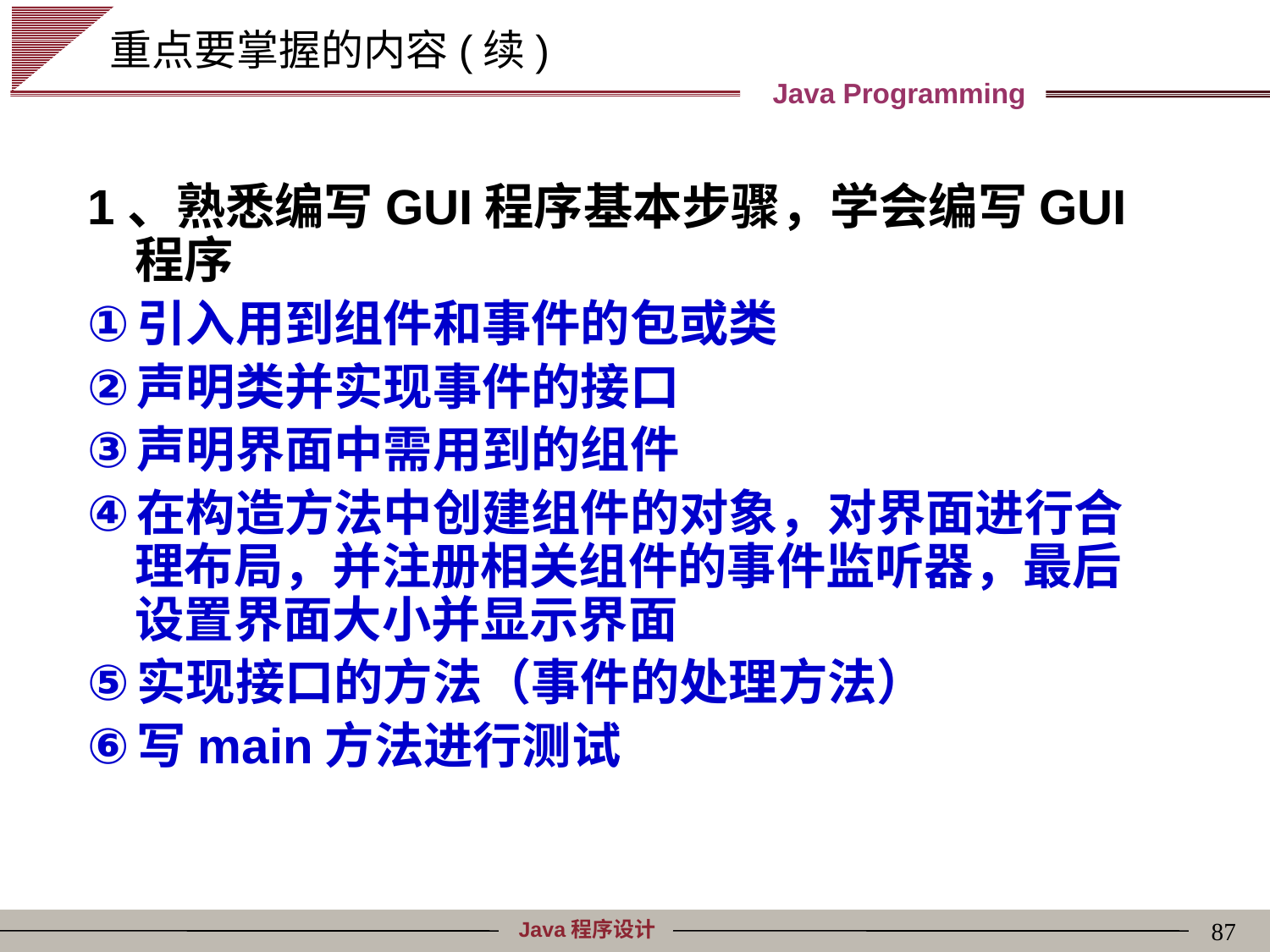

# 重点要掌握的内容(续)
1、熟悉编写GUI程序基本步骤，学会编写GUI程序
引入用到组件和事件的包或类
声明类并实现事件的接口
声明界面中需用到的组件
在构造方法中创建组件的对象，对界面进行合理布局，并注册相关组件的事件监听器，最后设置界面大小并显示界面
实现接口的方法（事件的处理方法）
写main方法进行测试